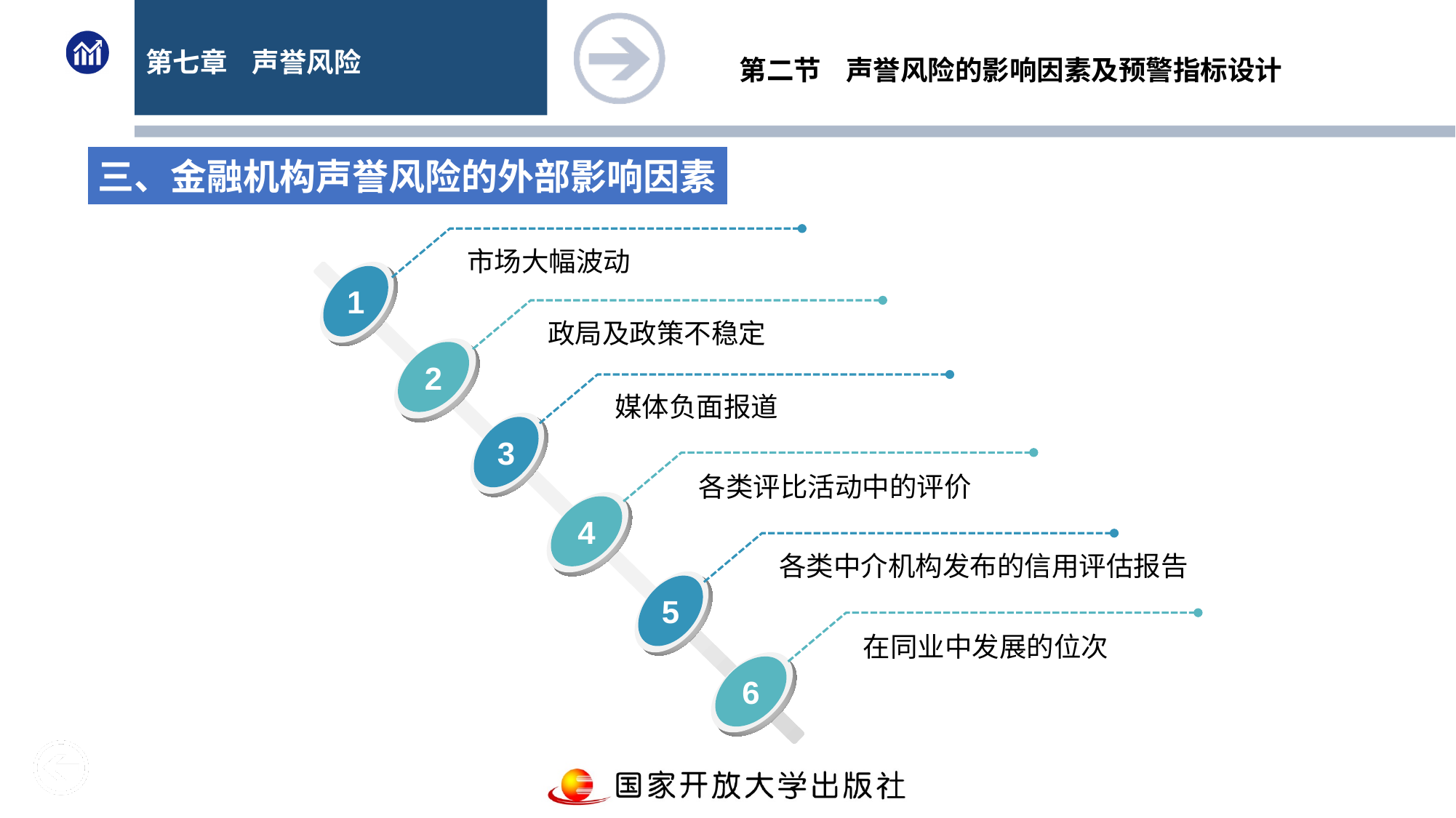

第二节    声誉风险的影响因素及预警指标设计
第七章    声誉风险
三、金融机构声誉风险的外部影响因素

市场大幅波动
1

政局及政策不稳定

2

媒体负面报道
3

各类评比活动中的评价

4

各类中介机构发布的信用评估报告
5

在同业中发展的位次

6